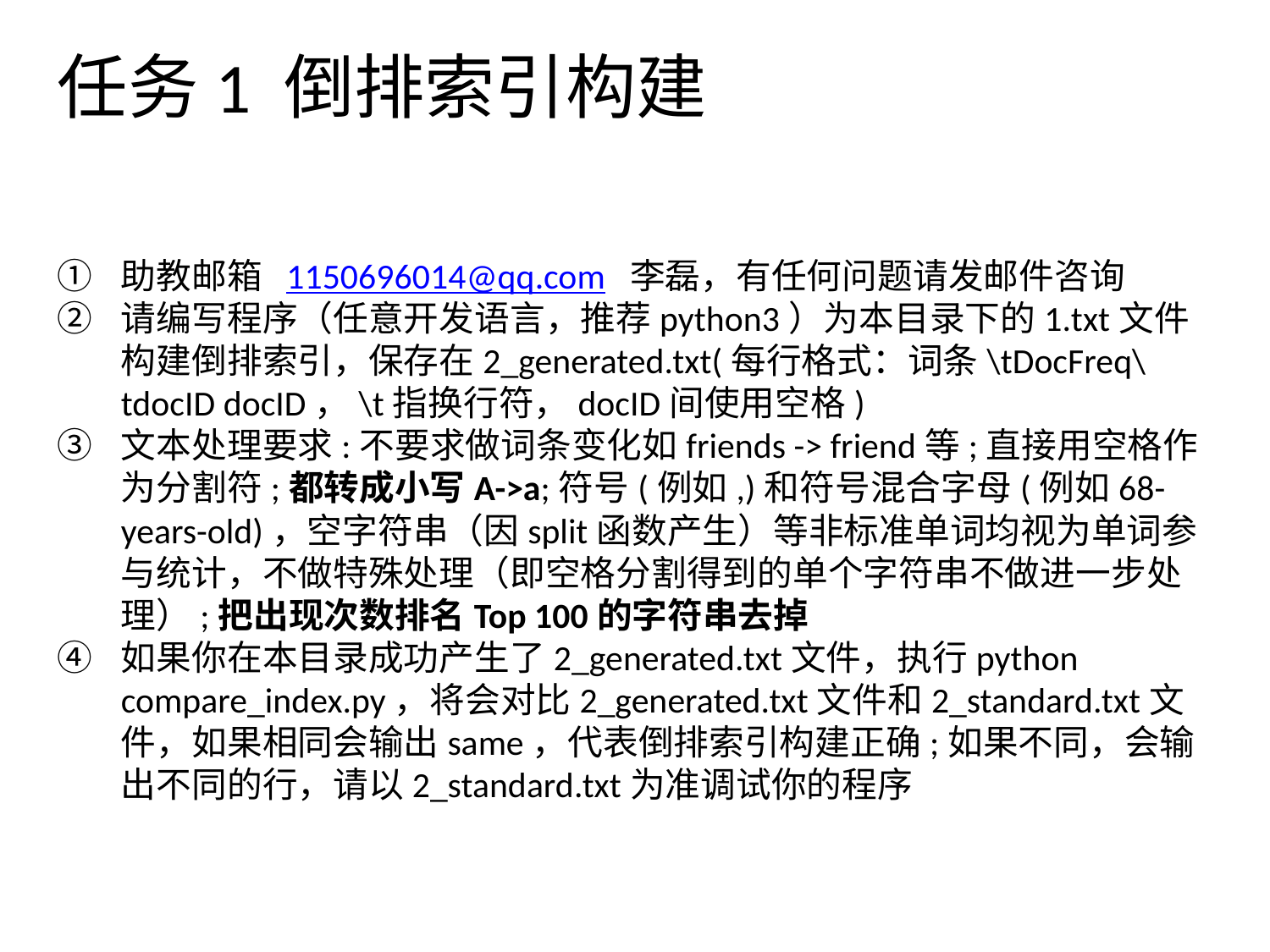

任务1 倒排索引构建

助教邮箱  1150696014@qq.com  李磊，有任何问题请发邮件咨询
请编写程序（任意开发语言，推荐python3）为本目录下的1.txt文件构建倒排索引，保存在2_generated.txt(每行格式：词条\tDocFreq\tdocID docID，\t指换行符，docID间使用空格)
文本处理要求:不要求做词条变化如friends -> friend等;直接用空格作为分割符;都转成小写A->a;符号(例如,)和符号混合字母(例如68-years-old)，空字符串（因split函数产生）等非标准单词均视为单词参与统计，不做特殊处理（即空格分割得到的单个字符串不做进一步处理）;把出现次数排名Top 100的字符串去掉
如果你在本目录成功产生了2_generated.txt文件，执行python compare_index.py，将会对比2_generated.txt文件和2_standard.txt文件，如果相同会输出same，代表倒排索引构建正确;如果不同，会输出不同的行，请以2_standard.txt为准调试你的程序